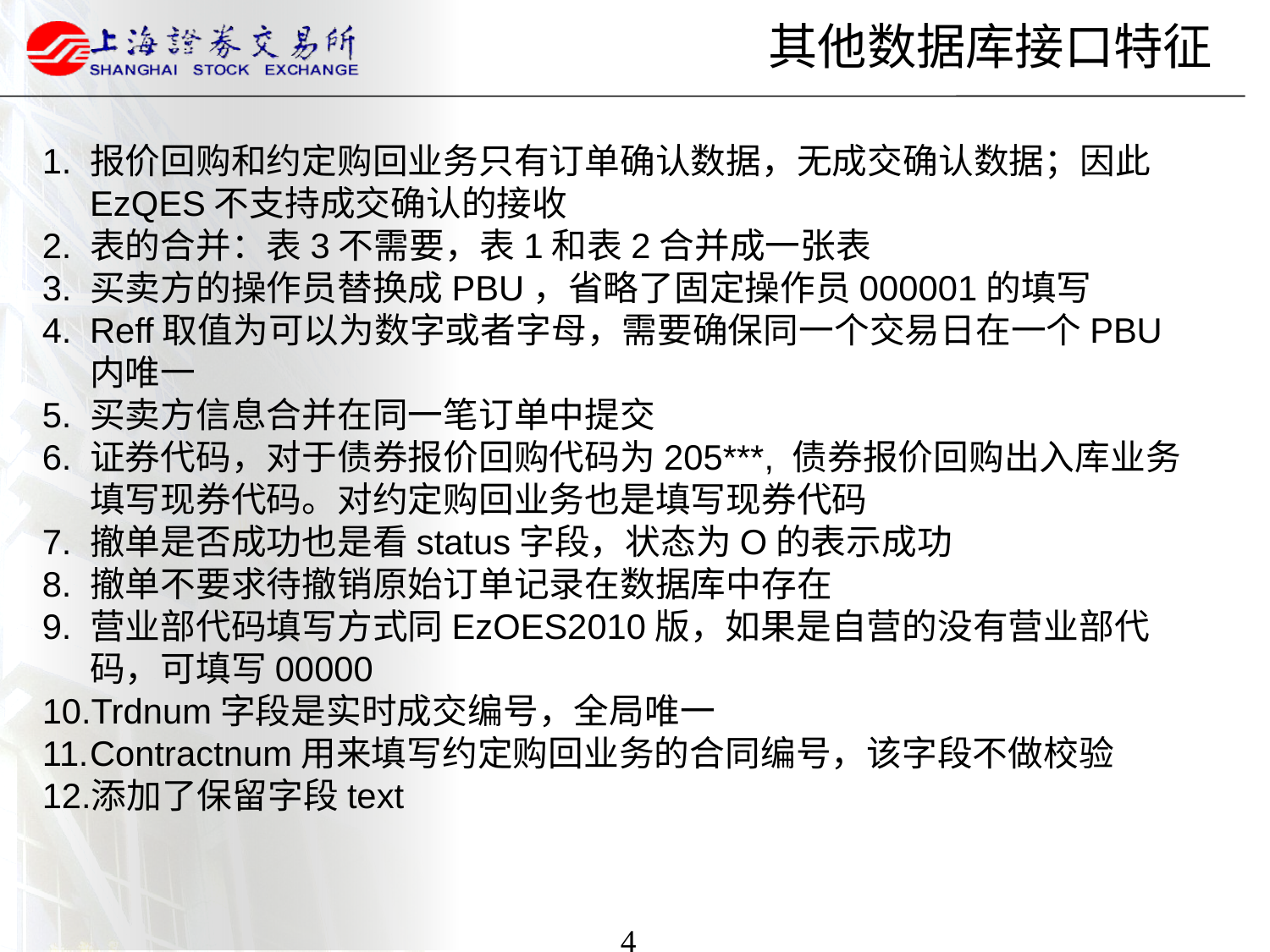

# 其他数据库接口特征
报价回购和约定购回业务只有订单确认数据，无成交确认数据；因此EzQES不支持成交确认的接收
表的合并：表3不需要，表1和表2合并成一张表
买卖方的操作员替换成PBU，省略了固定操作员000001的填写
Reff取值为可以为数字或者字母，需要确保同一个交易日在一个PBU内唯一
买卖方信息合并在同一笔订单中提交
证券代码，对于债券报价回购代码为205***, 债券报价回购出入库业务填写现券代码。对约定购回业务也是填写现券代码
撤单是否成功也是看status字段，状态为O的表示成功
撤单不要求待撤销原始订单记录在数据库中存在
营业部代码填写方式同EzOES2010版，如果是自营的没有营业部代码，可填写00000
Trdnum字段是实时成交编号，全局唯一
Contractnum用来填写约定购回业务的合同编号，该字段不做校验
添加了保留字段text
4